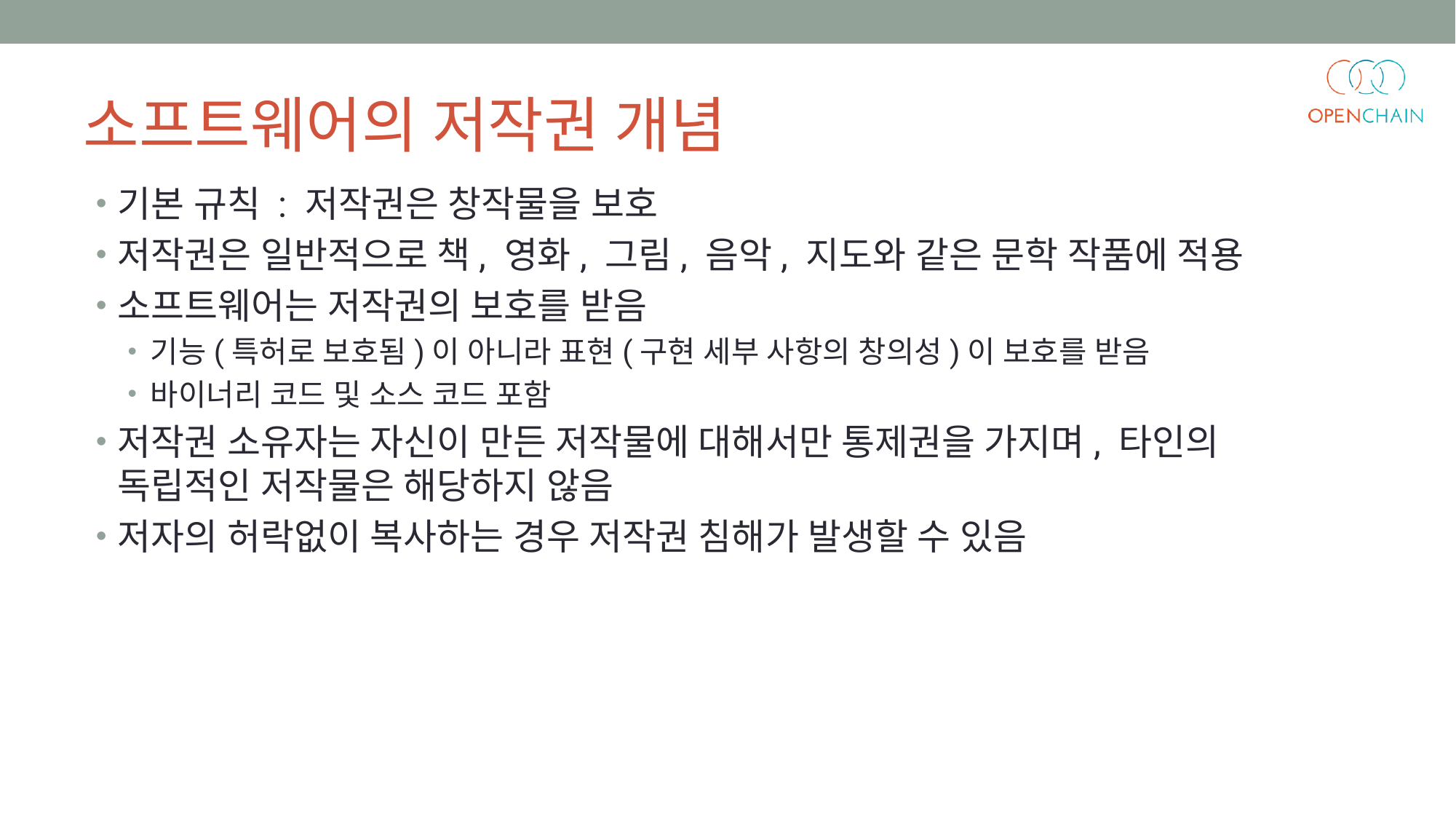

# 소프트웨어의 저작권 개념
기본 규칙 : 저작권은 창작물을 보호
저작권은 일반적으로 책, 영화, 그림, 음악, 지도와 같은 문학 작품에 적용
소프트웨어는 저작권의 보호를 받음
기능(특허로 보호됨)이 아니라 표현(구현 세부 사항의 창의성)이 보호를 받음
바이너리 코드 및 소스 코드 포함
저작권 소유자는 자신이 만든 저작물에 대해서만 통제권을 가지며, 타인의 독립적인 저작물은 해당하지 않음
저자의 허락없이 복사하는 경우 저작권 침해가 발생할 수 있음